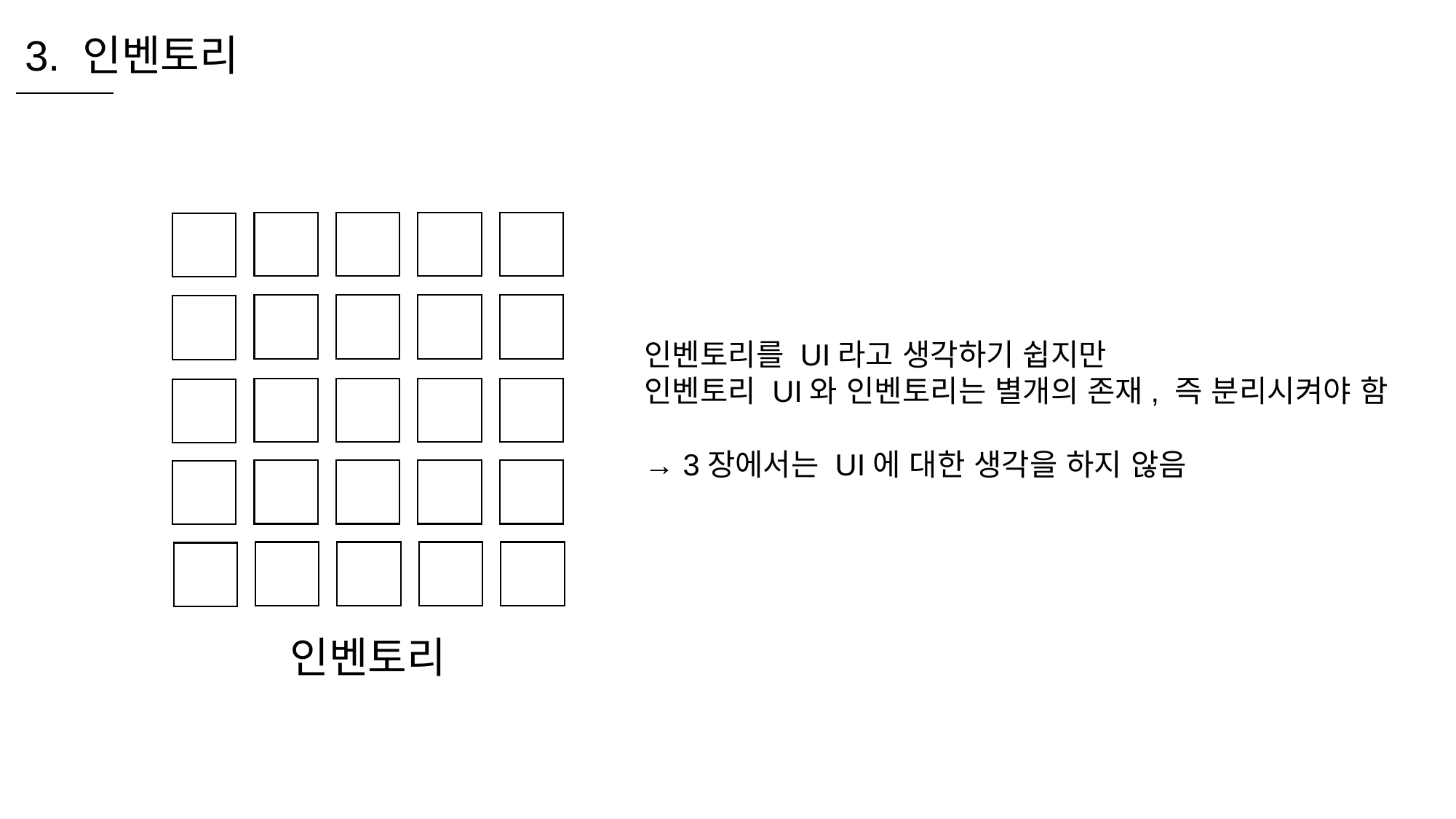

3. 인벤토리

인벤토리를 UI라고 생각하기 쉽지만
인벤토리 UI와 인벤토리는 별개의 존재, 즉 분리시켜야 함

→ 3장에서는 UI에 대한 생각을 하지 않음
인벤토리